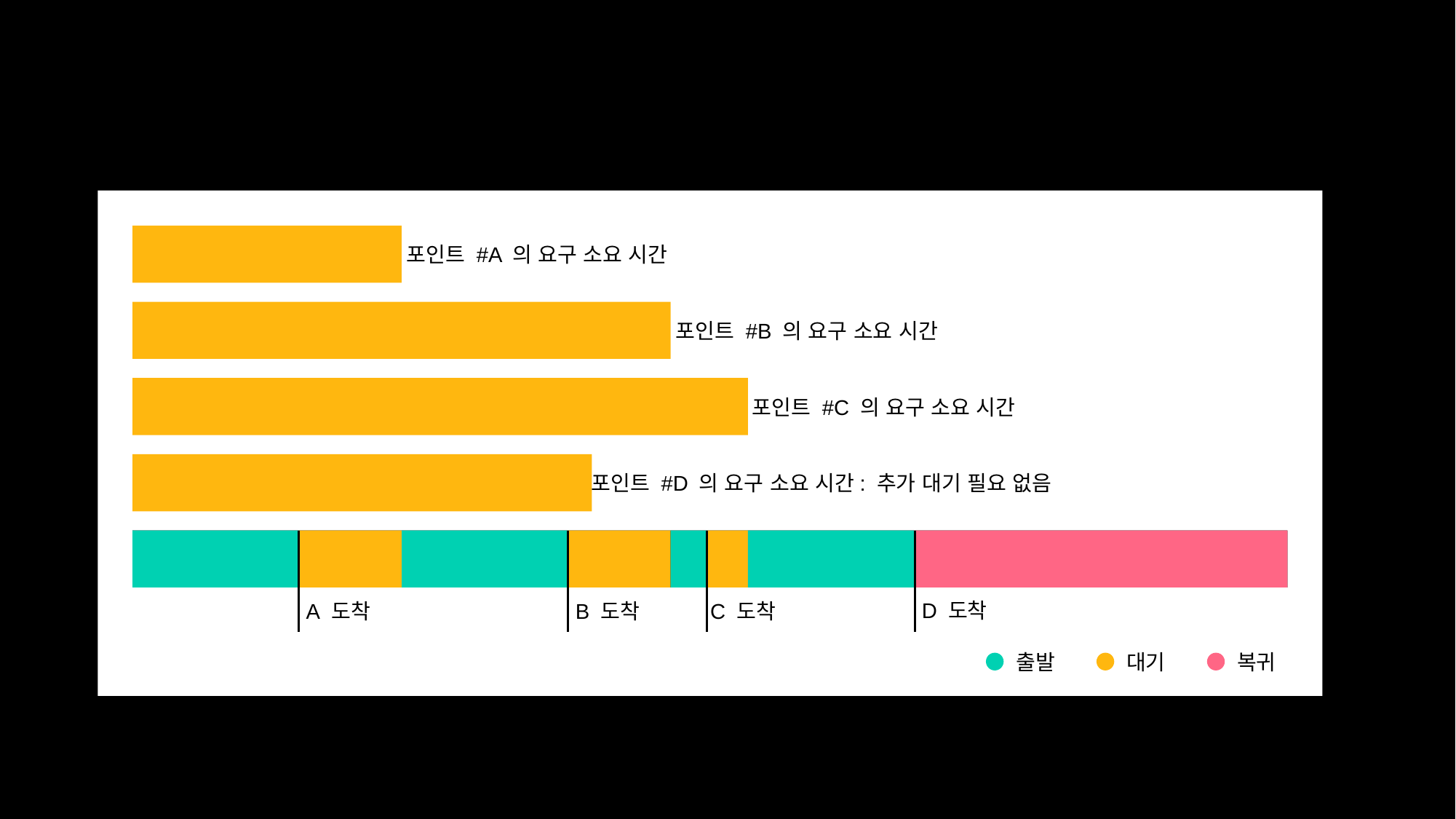

포인트 #A 의 요구 소요 시간

포인트 #B 의 요구 소요 시간

포인트 #C 의 요구 소요 시간

포인트 #D 의 요구 소요 시간: 추가 대기 필요 없음

D 도착
C 도착
B 도착
A 도착
출발

대기

복귀